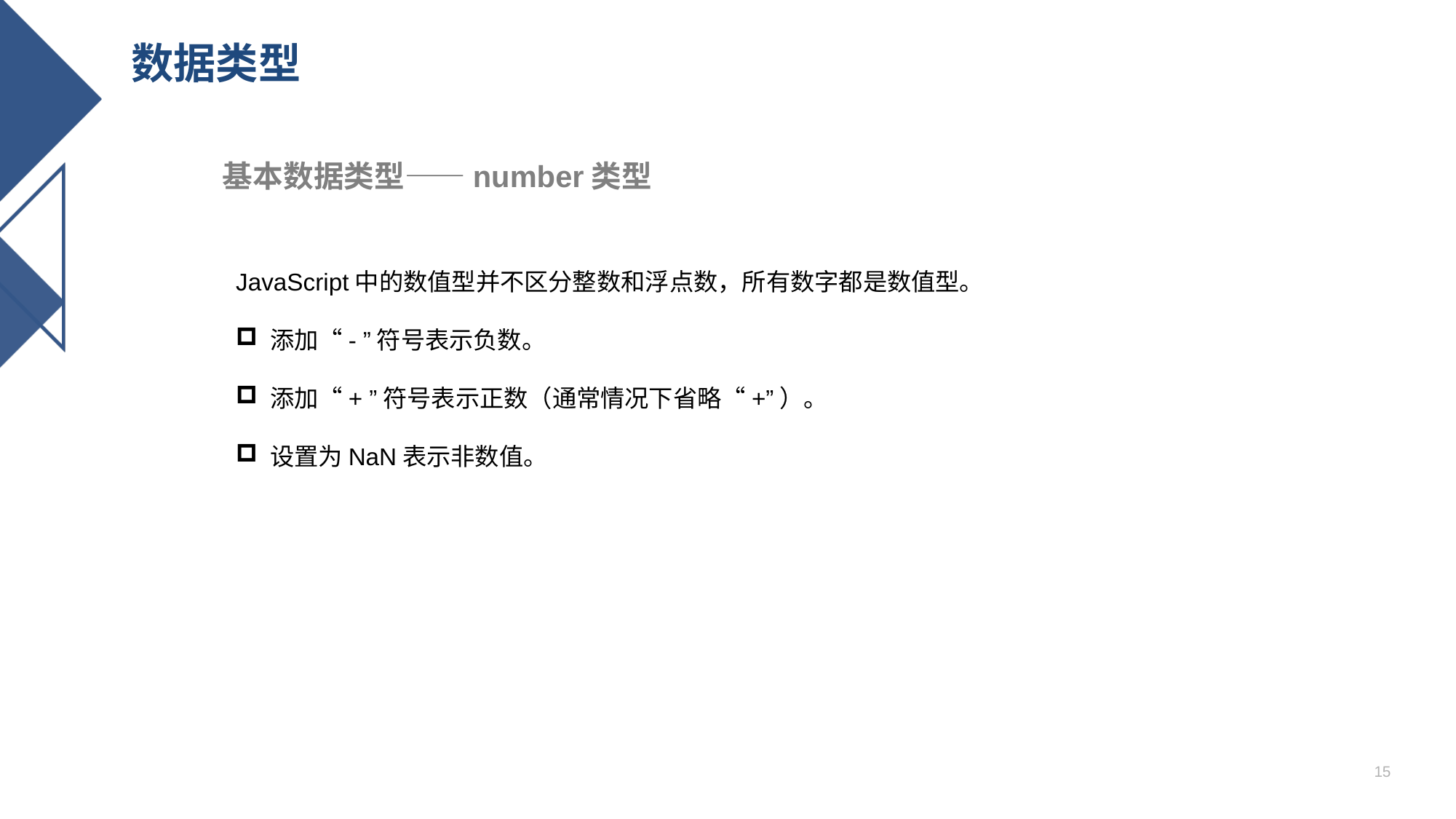

# 数据类型
基本数据类型——number类型
JavaScript中的数值型并不区分整数和浮点数，所有数字都是数值型。
添加“- ”符号表示负数。
添加“+ ”符号表示正数（通常情况下省略“+”）。
设置为NaN表示非数值。
15